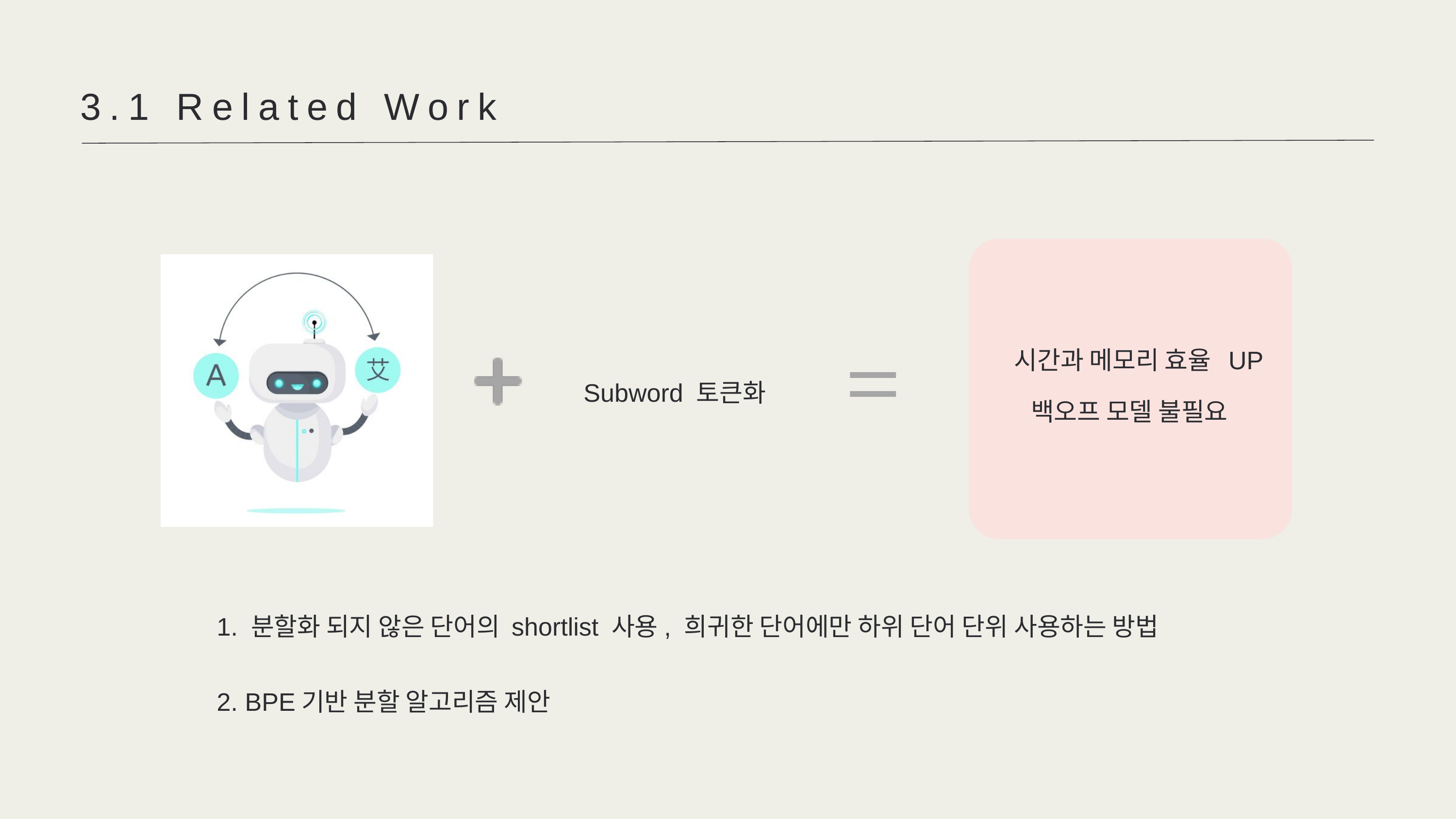

3.1 Related Work

시간과 메모리 효율  UP
백오프 모델 불필요

Subword 토큰화

1. 분할화 되지 않은 단어의 shortlist 사용, 희귀한 단어에만 하위 단어 단위 사용하는 방법

2. BPE기반 분할 알고리즘 제안